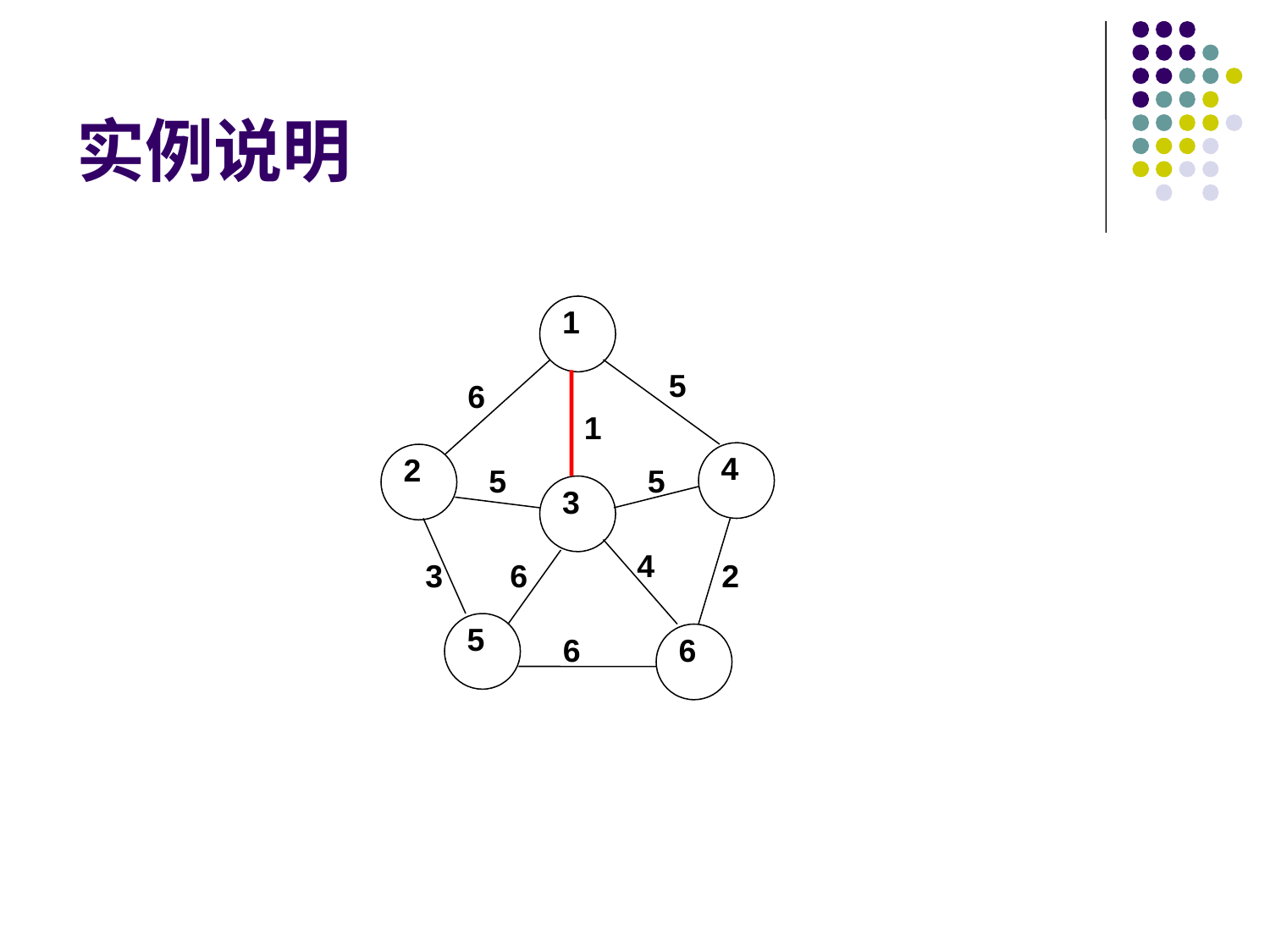

# 实例说明

1

5
6

1

4

2
5
5

3

4
3
6

2

5
6

6